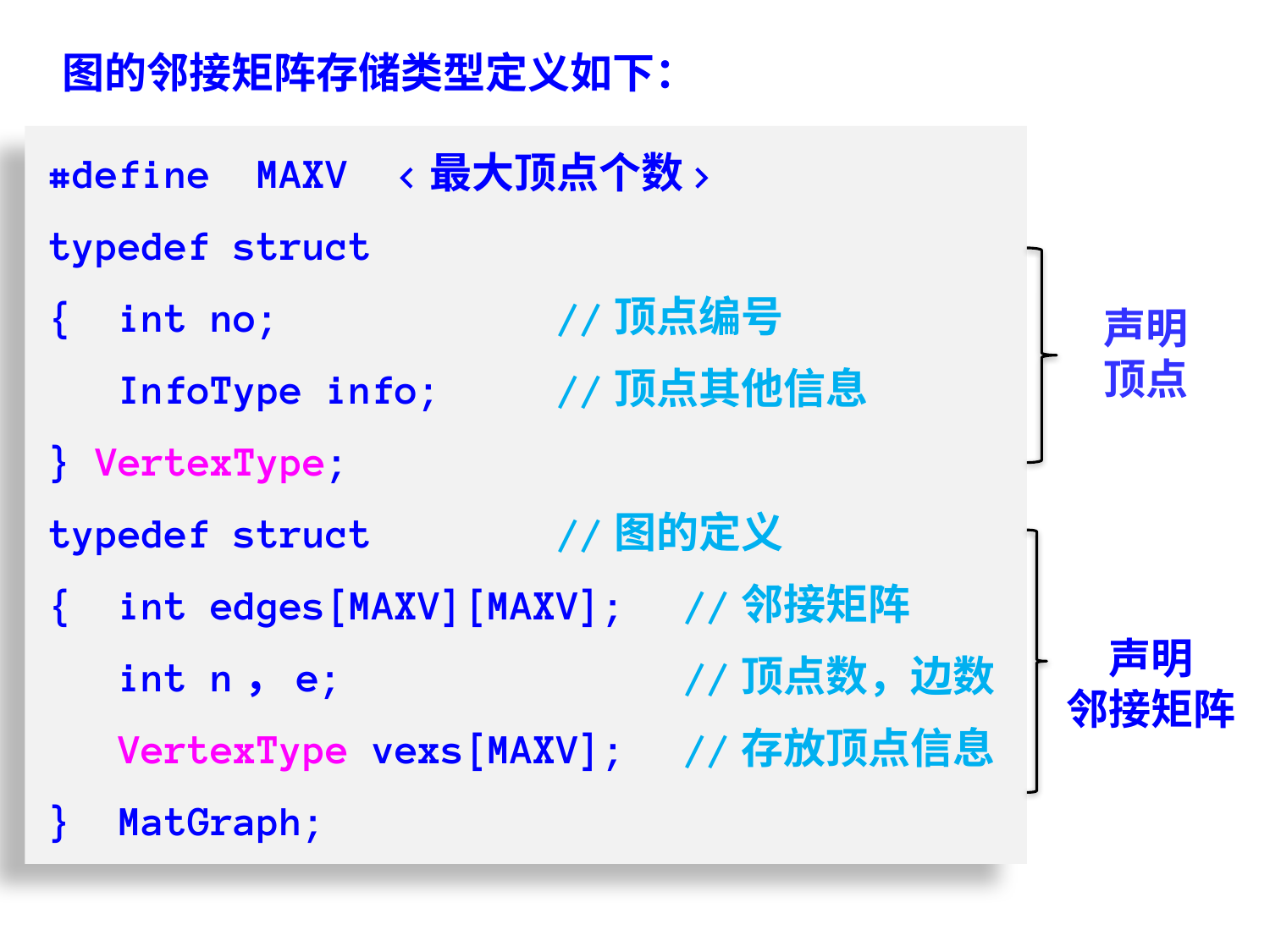

图的邻接矩阵存储类型定义如下：
#define  MAXV  <最大顶点个数>
typedef struct
{  int no;			//顶点编号
   InfoType info;	//顶点其他信息
} VertexType;
typedef struct  		//图的定义
{  int edges[MAXV][MAXV]; 	//邻接矩阵
   int n，e;			//顶点数，边数
   VertexType vexs[MAXV];	//存放顶点信息
}  MatGraph;

声明
顶点

声明
邻接矩阵